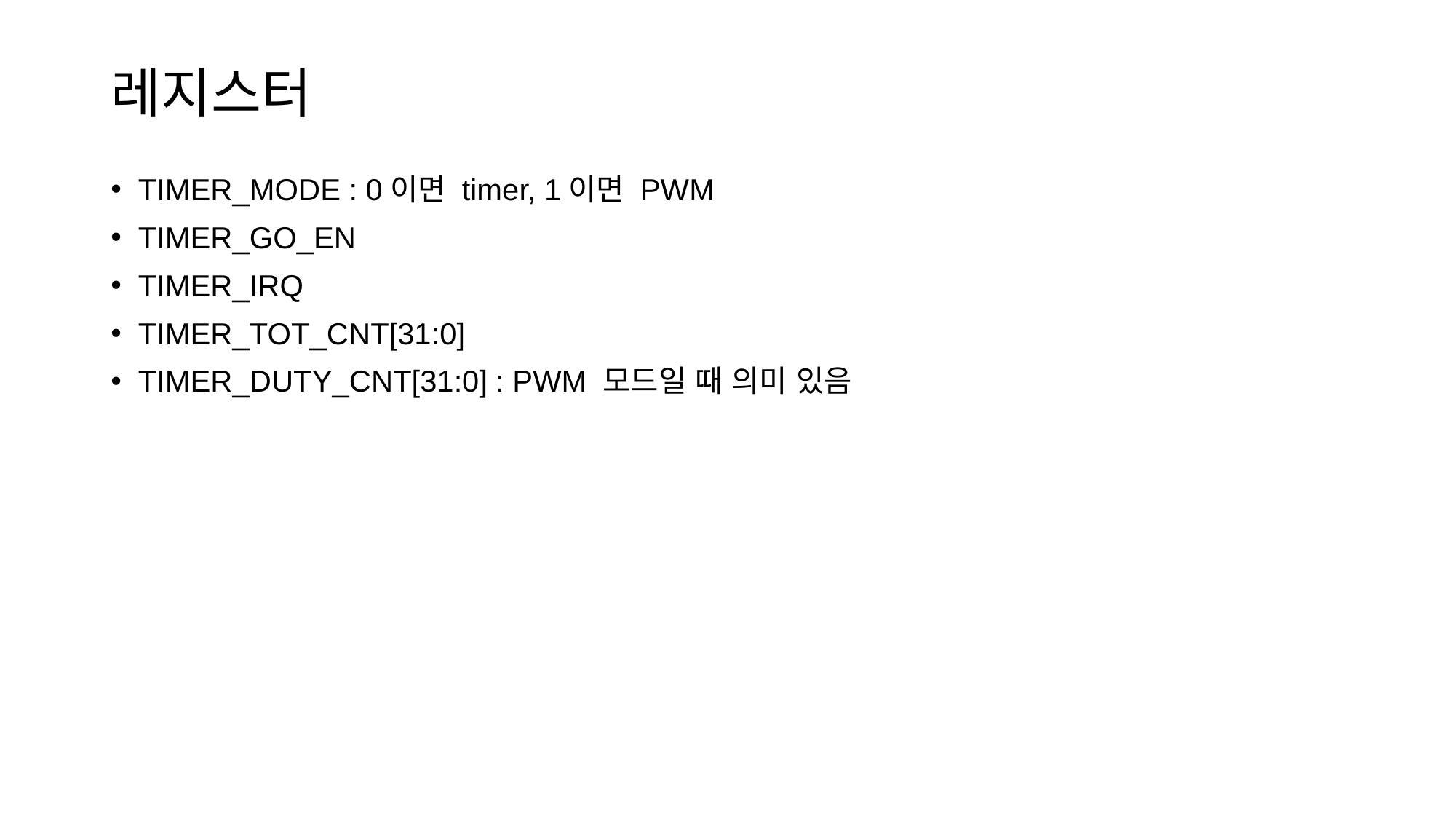

# 레지스터
TIMER_MODE : 0이면 timer, 1이면 PWM
TIMER_GO_EN
TIMER_IRQ
TIMER_TOT_CNT[31:0]
TIMER_DUTY_CNT[31:0] : PWM 모드일 때 의미 있음